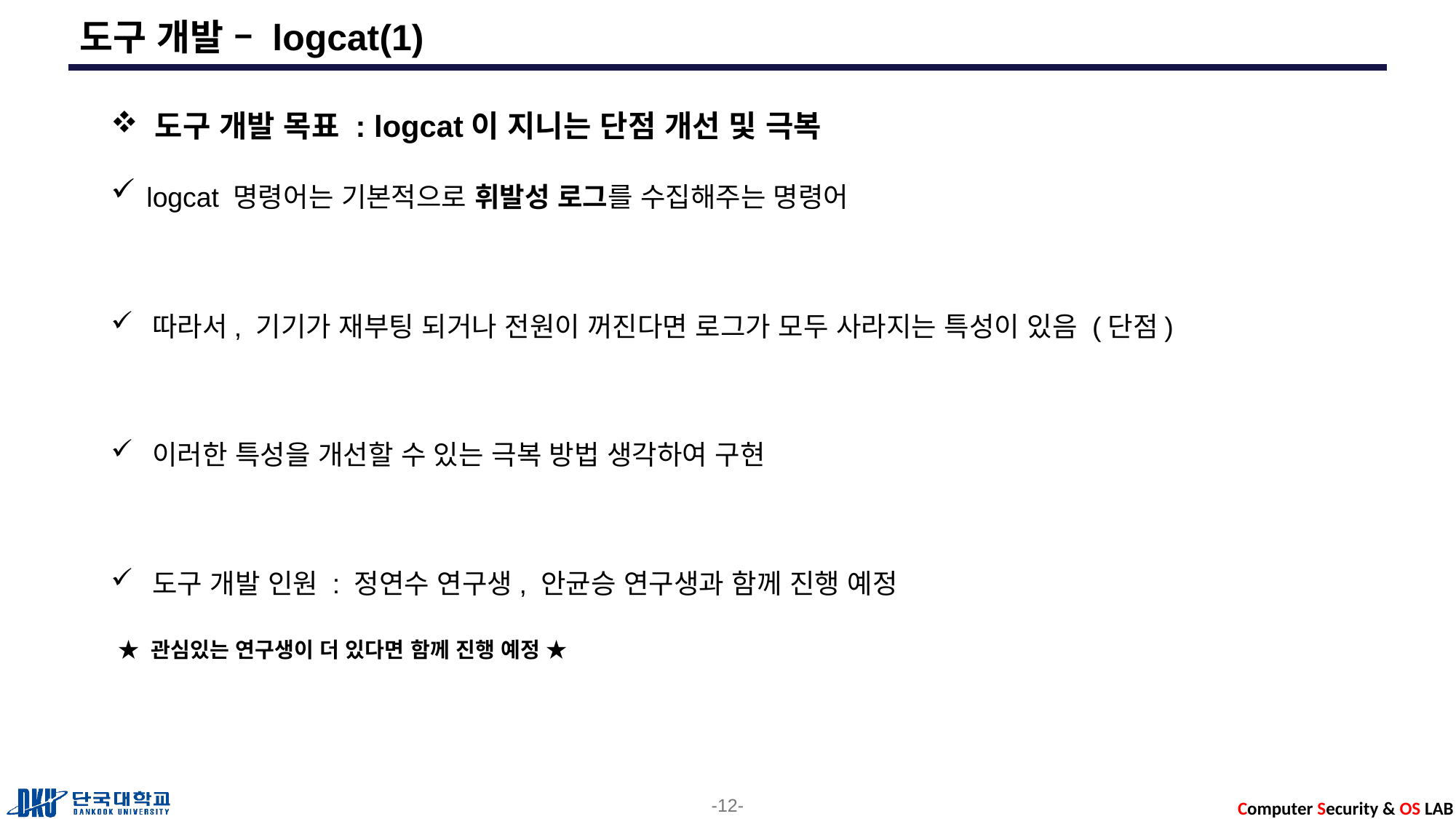

# 도구 개발 – logcat(1)
 도구 개발 목표 : logcat이 지니는 단점 개선 및 극복
 logcat 명령어는 기본적으로 휘발성 로그를 수집해주는 명령어

 따라서, 기기가 재부팅 되거나 전원이 꺼진다면 로그가 모두 사라지는 특성이 있음 (단점)

 이러한 특성을 개선할 수 있는 극복 방법 생각하여 구현

 도구 개발 인원 : 정연수 연구생, 안균승 연구생과 함께 진행 예정
 ★ 관심있는 연구생이 더 있다면 함께 진행 예정 ★

-12-